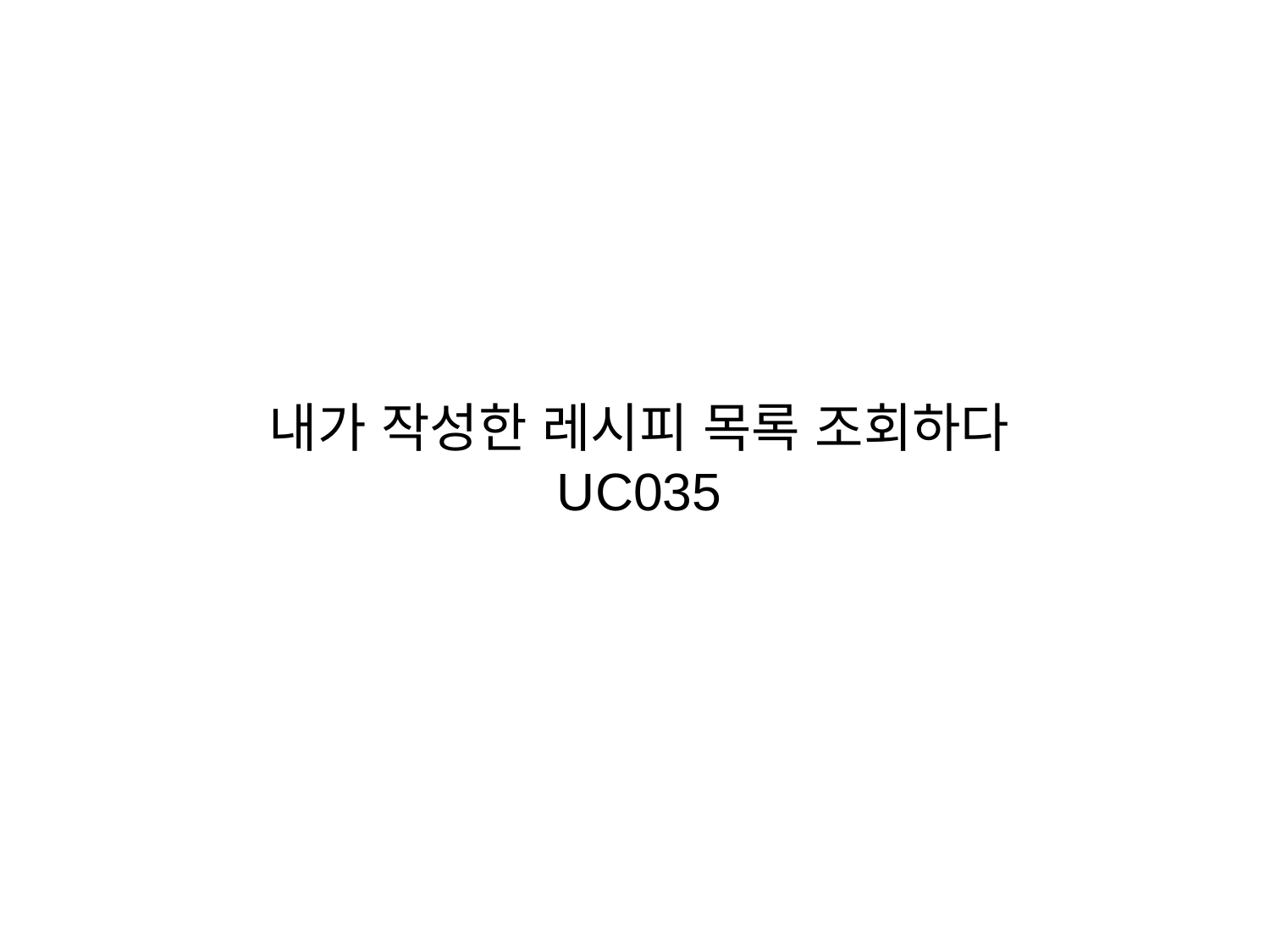

# 내가 작성한 레시피 목록 조회하다 UC035